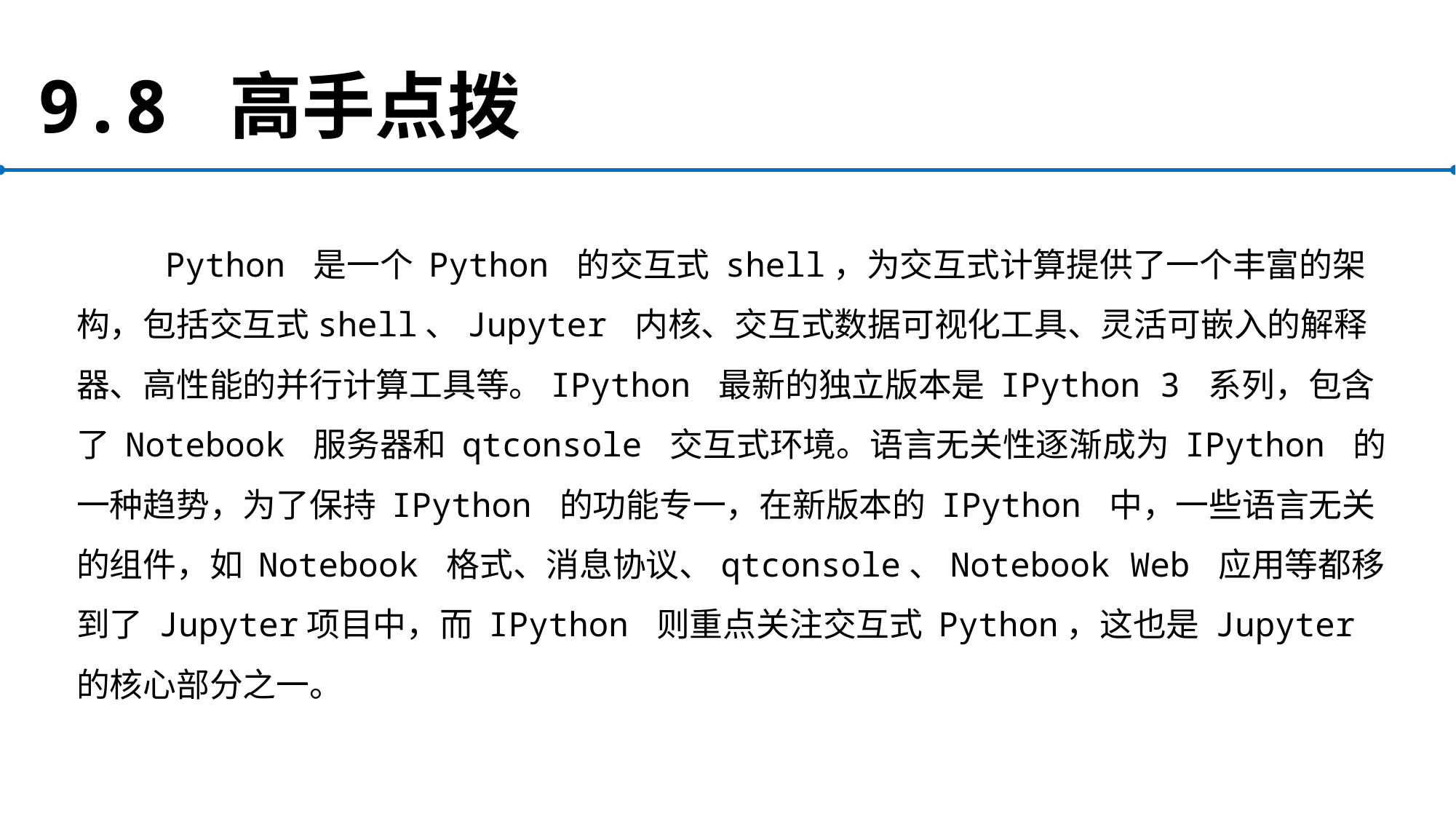

# 9.8 高手点拨
 Python 是一个 Python 的交互式 shell，为交互式计算提供了一个丰富的架构，包括交互式shell、Jupyter 内核、交互式数据可视化工具、灵活可嵌入的解释器、高性能的并行计算工具等。IPython 最新的独立版本是 IPython 3 系列，包含了 Notebook 服务器和 qtconsole 交互式环境。语言无关性逐渐成为 IPython 的一种趋势，为了保持 IPython 的功能专一，在新版本的 IPython 中，一些语言无关的组件，如 Notebook 格式、消息协议、qtconsole、Notebook Web 应用等都移到了 Jupyter项目中，而 IPython 则重点关注交互式 Python，这也是 Jupyter 的核心部分之一。